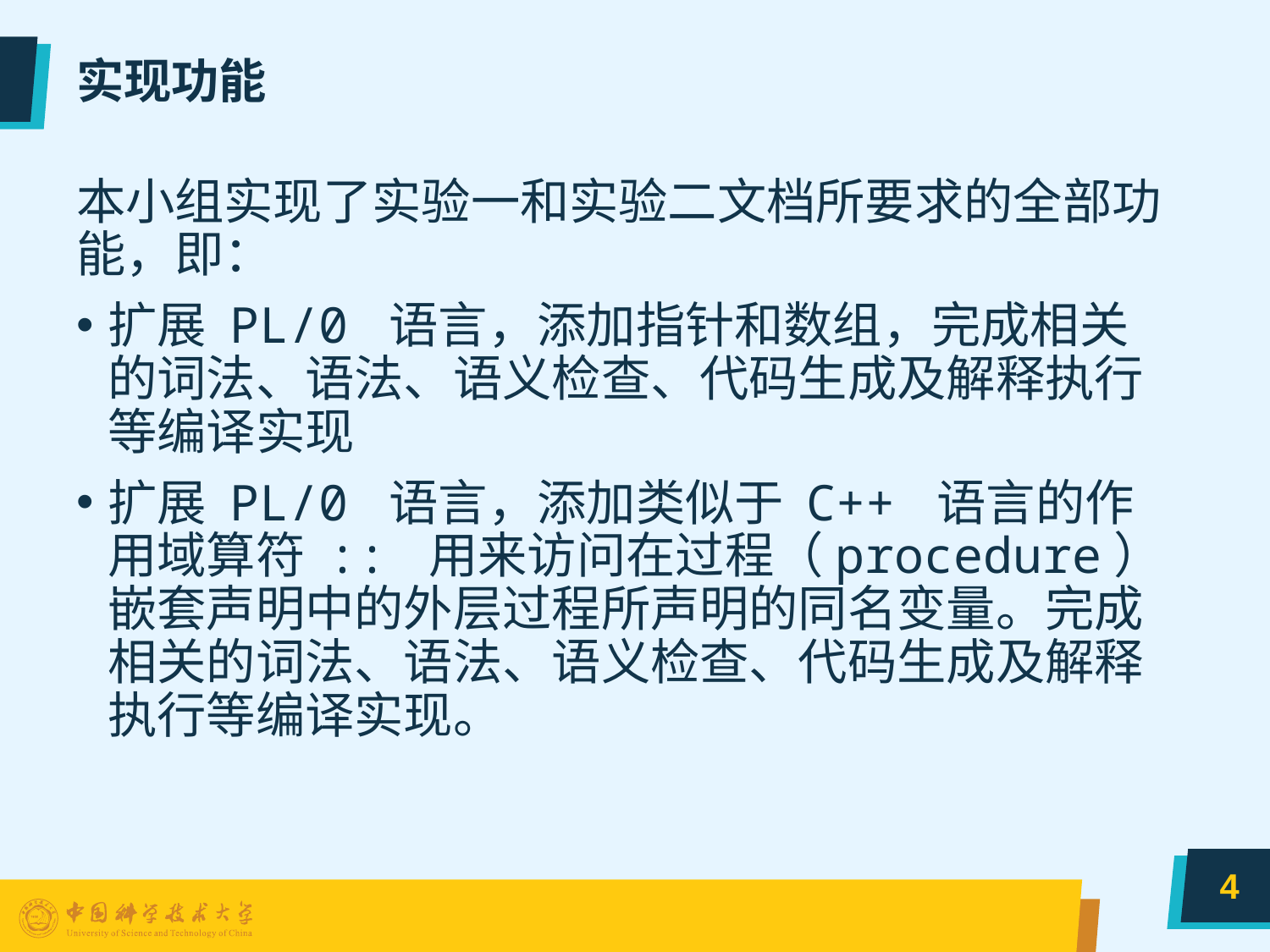

# 实现功能
本小组实现了实验一和实验二文档所要求的全部功能，即：
扩展 PL/0 语言，添加指针和数组，完成相关的词法、语法、语义检查、代码生成及解释执行等编译实现
扩展 PL/0 语言，添加类似于 C++ 语言的作用域算符 :: 用来访问在过程（procedure） 嵌套声明中的外层过程所声明的同名变量。完成相关的词法、语法、语义检查、代码生成及解释执行等编译实现。
4